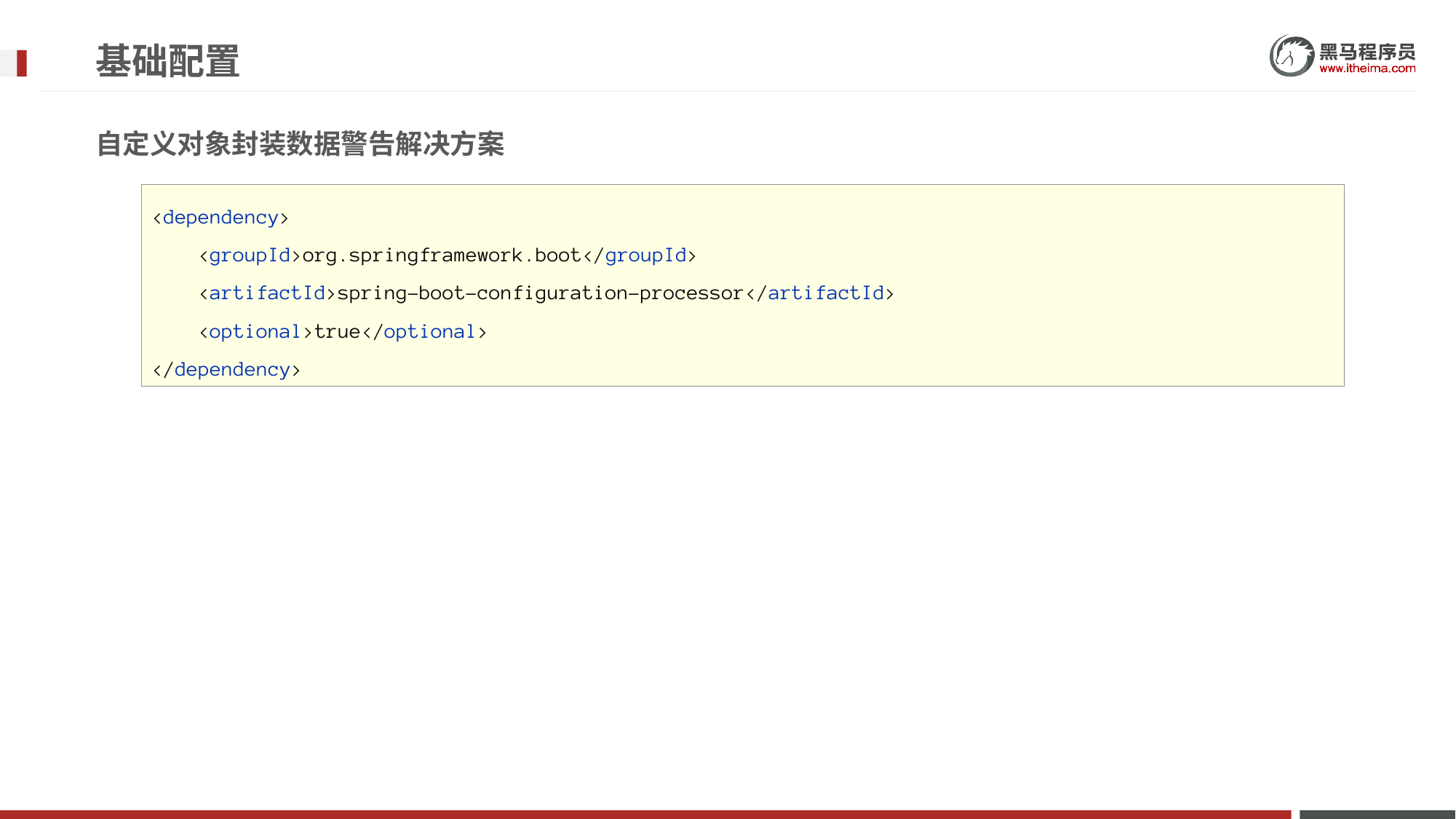

# 基础配置
自定义对象封装数据警告解决方案
<dependency>
    <groupId>org.springframework.boot</groupId>
    <artifactId>spring-boot-configuration-processor</artifactId>
    <optional>true</optional>
</dependency>